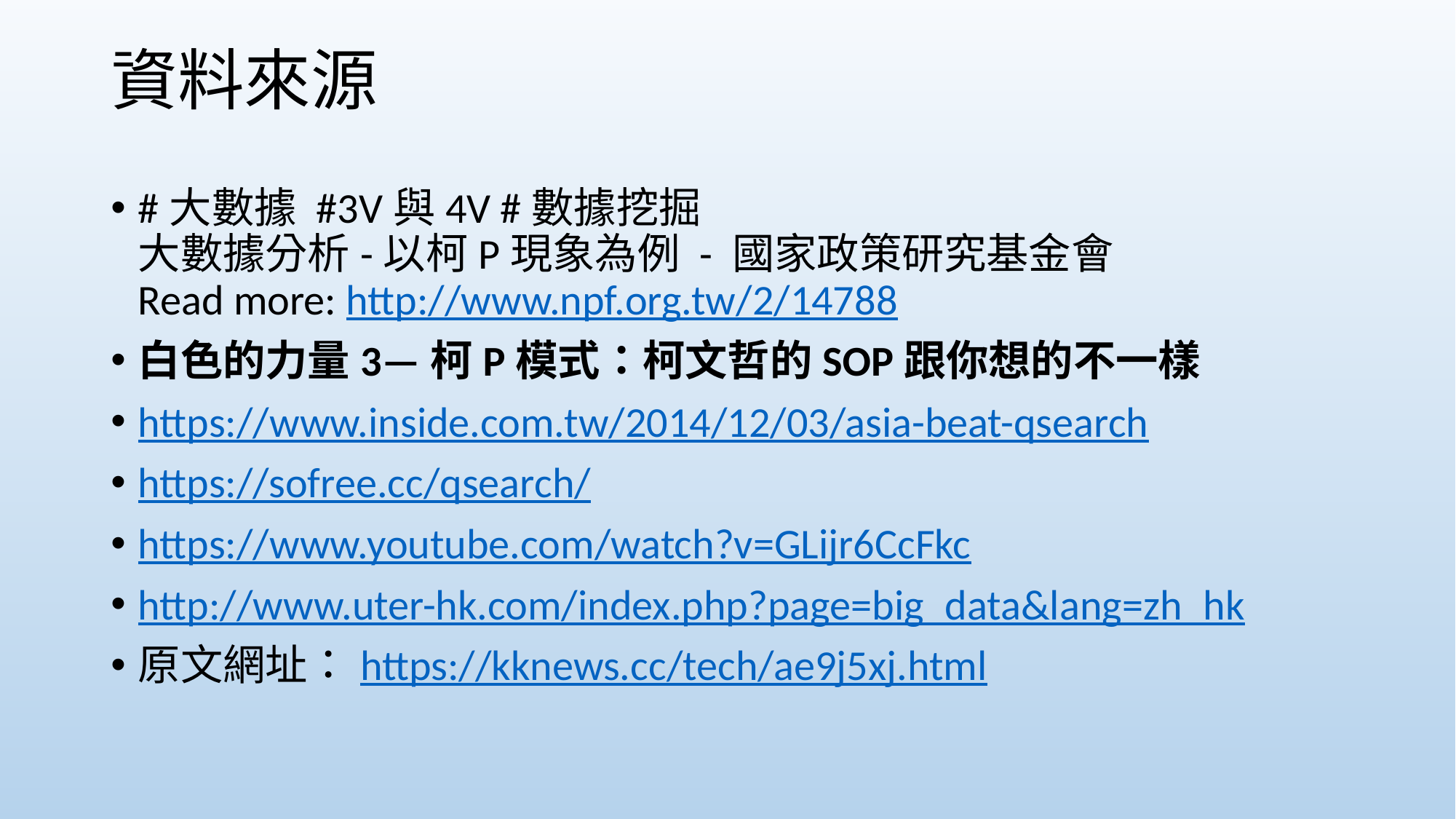

# 資料來源

#大數據 #3V與4V #數據挖掘
大數據分析-以柯P現象為例 - 國家政策研究基金會
Read more: http://www.npf.org.tw/2/14788
白色的力量3—柯P模式：柯文哲的SOP跟你想的不一樣
https://www.inside.com.tw/2014/12/03/asia-beat-qsearch
https://sofree.cc/qsearch/
https://www.youtube.com/watch?v=GLijr6CcFkc
http://www.uter-hk.com/index.php?page=big_data&lang=zh_hk
原文網址：https://kknews.cc/tech/ae9j5xj.html